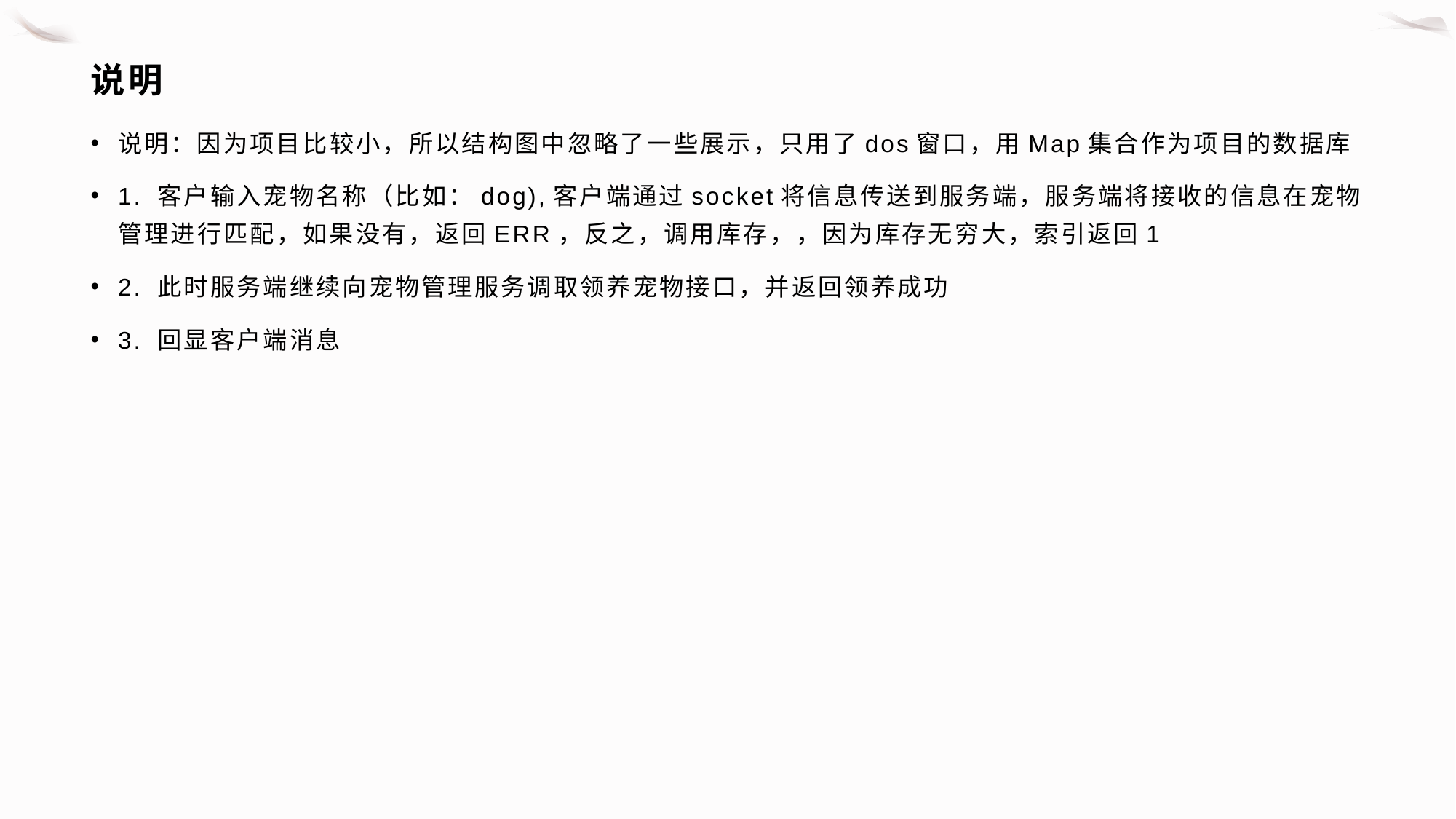

# 说明
说明：因为项目比较小，所以结构图中忽略了一些展示，只用了dos窗口，用Map集合作为项目的数据库
1. 客户输入宠物名称（比如：dog),客户端通过socket将信息传送到服务端，服务端将接收的信息在宠物管理进行匹配，如果没有，返回ERR，反之，调用库存，，因为库存无穷大，索引返回1
2. 此时服务端继续向宠物管理服务调取领养宠物接口，并返回领养成功
3. 回显客户端消息